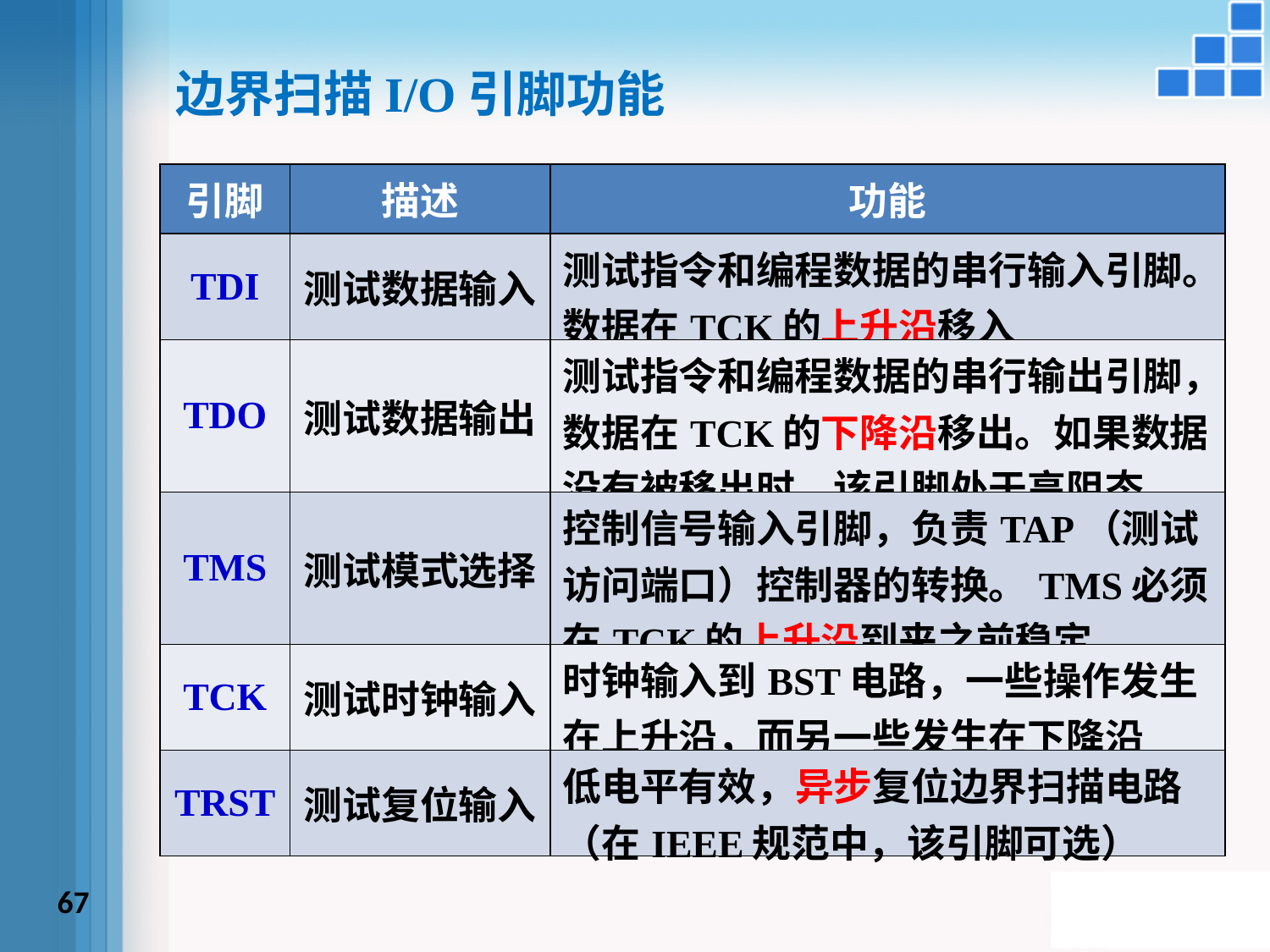

边界扫描I/O引脚功能
| 引脚 | 描述 | 功能 |
| --- | --- | --- |
| TDI | 测试数据输入 | 测试指令和编程数据的串行输入引脚。数据在TCK的上升沿移入 |
| TDO | 测试数据输出 | 测试指令和编程数据的串行输出引脚，数据在TCK的下降沿移出。如果数据没有被移出时，该引脚处于高阻态 |
| TMS | 测试模式选择 | 控制信号输入引脚，负责TAP（测试访问端口）控制器的转换。TMS必须在TCK的上升沿到来之前稳定 |
| TCK | 测试时钟输入 | 时钟输入到BST电路，一些操作发生在上升沿，而另一些发生在下降沿 |
| TRST | 测试复位输入 | 低电平有效，异步复位边界扫描电路（在IEEE规范中，该引脚可选） |

67